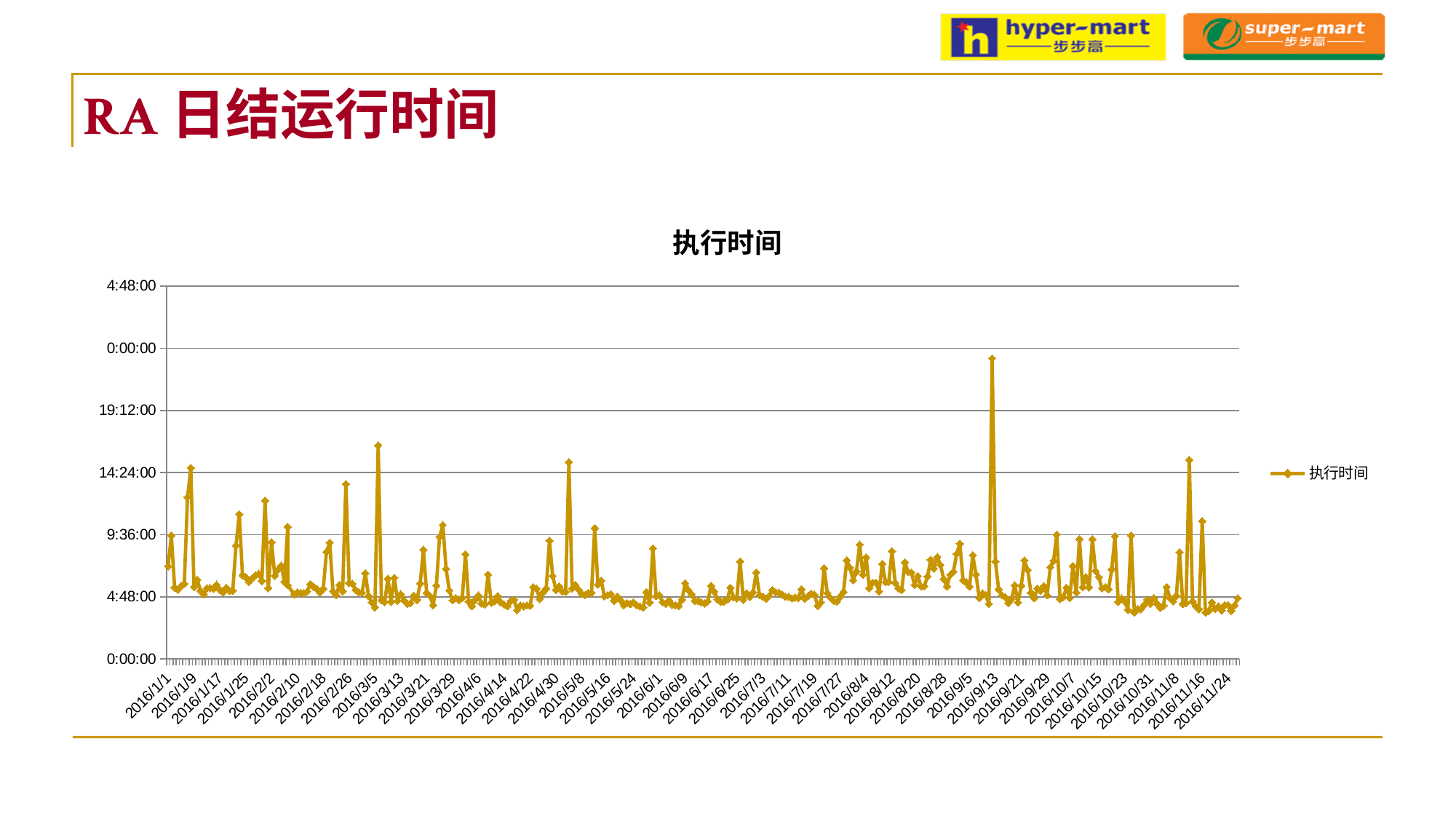

# RA日结运行时间

### Chart:

| Category | 执行时间 |
|---|---|
| 42370 | 0.2982986111111111 |
| 42371 | 0.3971990740740741 |
| 42372 | 0.23009259259259265 |
| 42373 | 0.22273148148148153 |
| 42374 | 0.234212962962963 |
| 42375 | 0.24209490740740744 |
| 42376 | 0.5205208333333334 |
| 42377 | 0.6147569444444445 |
| 42378 | 0.23175925925925925 |
| 42379 | 0.25481481481481494 |
| 42380 | 0.21978009259259268 |
| 42381 | 0.20815972222222223 |
| 42382 | 0.22761574074074076 |
| 42383 | 0.22792824074074075 |
| 42384 | 0.2260648148148148 |
| 42385 | 0.23894675925925926 |
| 42386 | 0.22238425925925925 |
| 42387 | 0.21465277777777778 |
| 42388 | 0.22918981481481482 |
| 42389 | 0.21949074074074076 |
| 42390 | 0.21997685185185192 |
| 42391 | 0.36490740740740746 |
| 42392 | 0.4656481481481482 |
| 42393 | 0.26953703703703696 |
| 42394 | 0.26351851851851854 |
| 42395 | 0.248275462962963 |
| 42396 | 0.25923611111111106 |
| 42397 | 0.2687615740740741 |
| 42398 | 0.2741782407407408 |
| 42399 | 0.25104166666666666 |
| 42400 | 0.5094675925925927 |
| 42401 | 0.2277546296296296 |
| 42402 | 0.37570601851851854 |
| 42403 | 0.26777777777777784 |
| 42404 | 0.2875000000000001 |
| 42405 | 0.30027777777777787 |
| 42406 | 0.24828703703703708 |
| 42407 | 0.4250462962962963 |
| 42407 | 0.237337962962963 |
| 42409 | 0.20751157407407406 |
| 42410 | 0.214525462962963 |
| 42411 | 0.21273148148148155 |
| 42412 | 0.2111226851851852 |
| 42413 | 0.21685185185185188 |
| 42414 | 0.2407870370370371 |
| 42415 | 0.23208333333333336 |
| 42416 | 0.22579861111111113 |
| 42417 | 0.21421296296296302 |
| 42418 | 0.2259953703703704 |
| 42419 | 0.3445601851851852 |
| 42420 | 0.3743865740740743 |
| 42421 | 0.2175694444444445 |
| 42422 | 0.20563657407407407 |
| 42423 | 0.2382986111111111 |
| 42424 | 0.2181712962962963 |
| 42425 | 0.5626967592592592 |
| 42426 | 0.24424768518518522 |
| 42427 | 0.24199074074074078 |
| 42428 | 0.2220138888888889 |
| 42429 | 0.214837962962963 |
| 42430 | 0.2128935185185185 |
| 42431 | 0.27587962962962975 |
| 42432 | 0.20288194444444443 |
| 42433 | 0.1821990740740741 |
| 42434 | 0.16552083333333334 |
| 42435 | 0.6872106481481483 |
| 42436 | 0.18973379629629636 |
| 42437 | 0.1831712962962963 |
| 42438 | 0.2580439814814815 |
| 42439 | 0.18442129629629636 |
| 42440 | 0.2611111111111111 |
| 42441 | 0.18706018518518525 |
| 42442 | 0.20850694444444445 |
| 42443 | 0.18848379629629636 |
| 42444 | 0.17752314814814818 |
| 42445 | 0.17950231481481485 |
| 42446 | 0.20363425925925924 |
| 42447 | 0.19010416666666666 |
| 42448 | 0.24299768518518522 |
| 42449 | 0.35136574074074084 |
| 42450 | 0.21229166666666668 |
| 42451 | 0.202962962962963 |
| 42452 | 0.17277777777777778 |
| 42453 | 0.2363310185185185 |
| 42454 | 0.39297453703703716 |
| 42455 | 0.43106481481481496 |
| 42456 | 0.2899074074074075 |
| 42457 | 0.2204513888888889 |
| 42458 | 0.18868055555555555 |
| 42459 | 0.19527777777777777 |
| 42460 | 0.1899537037037037 |
| 42461 | 0.19616898148148149 |
| 42462 | 0.33663194444444455 |
| 42463 | 0.1846875 |
| 42464 | 0.16980324074074074 |
| 42465 | 0.19019675925925925 |
| 42466 | 0.20440972222222226 |
| 42467 | 0.17875000000000002 |
| 42468 | 0.17549768518518524 |
| 42469 | 0.27126157407407414 |
| 42470 | 0.18109953703703707 |
| 42471 | 0.18581018518518524 |
| 42472 | 0.20196759259259264 |
| 42473 | 0.18140046296296303 |
| 42474 | 0.17474537037037044 |
| 42475 | 0.1700578703703704 |
| 42476 | 0.18644675925925924 |
| 42477 | 0.1905902777777778 |
| 42478 | 0.15707175925925923 |
| 42479 | 0.17236111111111113 |
| 42480 | 0.16898148148148154 |
| 42481 | 0.1721759259259259 |
| 42482 | 0.17152777777777775 |
| 42483 | 0.23113425925925923 |
| 42484 | 0.2258217592592592 |
| 42485 | 0.19271990740740744 |
| 42486 | 0.2144444444444445 |
| 42487 | 0.22673611111111114 |
| 42488 | 0.3806018518518519 |
| 42489 | 0.267337962962963 |
| 42490 | 0.22211805555555555 |
| 42491 | 0.23310185185185184 |
| 42492 | 0.21783564814814818 |
| 42493 | 0.21651620370370372 |
| 42494 | 0.6336689814814815 |
| 42495 | 0.22668981481481476 |
| 42496 | 0.23827546296296298 |
| 42497 | 0.22368055555555552 |
| 42498 | 0.2096412037037037 |
| 42499 | 0.20593750000000002 |
| 42500 | 0.21209490740740744 |
| 42501 | 0.21271990740740745 |
| 42502 | 0.4208564814814815 |
| 42503 | 0.2391666666666667 |
| 42504 | 0.251712962962963 |
| 42505 | 0.2016203703703704 |
| 42506 | 0.20552083333333337 |
| 42507 | 0.20842592592592593 |
| 42508 | 0.18712962962962965 |
| 42509 | 0.20059027777777783 |
| 42510 | 0.18949074074074082 |
| 42511 | 0.1733680555555556 |
| 42512 | 0.1799537037037037 |
| 42513 | 0.17678240740740744 |
| 42514 | 0.18168981481481483 |
| 42515 | 0.17259259259259266 |
| 42516 | 0.1688888888888889 |
| 42517 | 0.1658796296296296 |
| 42518 | 0.2151736111111111 |
| 42519 | 0.1811226851851852 |
| 42520 | 0.35567129629629635 |
| 42521 | 0.20221064814814818 |
| 42522 | 0.20547453703703705 |
| 42523 | 0.18275462962962963 |
| 42524 | 0.17795138888888892 |
| 42525 | 0.18865740740740744 |
| 42526 | 0.1740625 |
| 42527 | 0.17306712962962964 |
| 42528 | 0.17115740740740742 |
| 42529 | 0.19056712962962963 |
| 42530 | 0.24363425925925927 |
| 42531 | 0.221400462962963 |
| 42532 | 0.20788194444444444 |
| 42533 | 0.1863888888888889 |
| 42534 | 0.18690972222222224 |
| 42535 | 0.1823495370370371 |
| 42536 | 0.17843750000000003 |
| 42537 | 0.1854050925925927 |
| 42538 | 0.23557870370370368 |
| 42539 | 0.21650462962962966 |
| 42540 | 0.1919212962962963 |
| 42541 | 0.18409722222222227 |
| 42542 | 0.18519675925925927 |
| 42543 | 0.19081018518518522 |
| 42544 | 0.22924768518518523 |
| 42545 | 0.19820601851851852 |
| 42546 | 0.19446759259259264 |
| 42547 | 0.3137615740740741 |
| 42548 | 0.19037037037037038 |
| 42549 | 0.2114930555555556 |
| 42550 | 0.19949074074074075 |
| 42551 | 0.21375000000000002 |
| 42552 | 0.27820601851851845 |
| 42553 | 0.20526620370370371 |
| 42554 | 0.20096064814814818 |
| 42555 | 0.19364583333333335 |
| 42556 | 0.20252314814814815 |
| 42557 | 0.22181712962962963 |
| 42558 | 0.21401620370370372 |
| 42559 | 0.2135995370370371 |
| 42560 | 0.20706018518518524 |
| 42561 | 0.2003703703703704 |
| 42562 | 0.2000578703703704 |
| 42563 | 0.19476851851851848 |
| 42564 | 0.19754629629629636 |
| 42565 | 0.19675925925925927 |
| 42566 | 0.22372685185185184 |
| 42567 | 0.19334490740740742 |
| 42568 | 0.2022916666666667 |
| 42569 | 0.21038194444444444 |
| 42570 | 0.20675925925925928 |
| 42571 | 0.17083333333333334 |
| 42572 | 0.18192129629629636 |
| 42573 | 0.29195601851851855 |
| 42574 | 0.2121412037037037 |
| 42575 | 0.19646990740740744 |
| 42576 | 0.18723379629629636 |
| 42577 | 0.18456018518518522 |
| 42578 | 0.2011689814814815 |
| 42579 | 0.21533564814814815 |
| 42580 | 0.3174305555555556 |
| 42581 | 0.29390046296296307 |
| 42582 | 0.25310185185185186 |
| 42583 | 0.28151620370370384 |
| 42584 | 0.36813657407407413 |
| 42585 | 0.27097222222222234 |
| 42586 | 0.3268402777777779 |
| 42587 | 0.22784722222222226 |
| 42588 | 0.24526620370370372 |
| 42589 | 0.2458912037037037 |
| 42590 | 0.2173495370370371 |
| 42591 | 0.30563657407407413 |
| 42592 | 0.24680555555555558 |
| 42593 | 0.2480902777777778 |
| 42594 | 0.34670138888888885 |
| 42595 | 0.244837962962963 |
| 42596 | 0.2267013888888889 |
| 42597 | 0.22173611111111113 |
| 42598 | 0.3106712962962963 |
| 42599 | 0.28020833333333334 |
| 42600 | 0.27792824074074085 |
| 42601 | 0.23778935185185188 |
| 42602 | 0.2668518518518519 |
| 42603 | 0.2330671296296296 |
| 42604 | 0.23409722222222223 |
| 42605 | 0.26530092592592597 |
| 42606 | 0.3190162037037038 |
| 42607 | 0.2904629629629631 |
| 42608 | 0.32791666666666686 |
| 42609 | 0.30243055555555565 |
| 42610 | 0.2572453703703703 |
| 42611 | 0.23336805555555554 |
| 42612 | 0.2706134259259259 |
| 42613 | 0.2805671296296297 |
| 42614 | 0.33774305555555556 |
| 42615 | 0.37122685185185195 |
| 42616 | 0.2532407407407407 |
| 42617 | 0.24615740740740744 |
| 42618 | 0.2328125 |
| 42619 | 0.33385416666666673 |
| 42620 | 0.27146990740740745 |
| 42621 | 0.19603009259259266 |
| 42622 | 0.2109027777777778 |
| 42623 | 0.20572916666666669 |
| 42624 | 0.17681712962962964 |
| 42625 | 0.9675810185185186 |
| 42626 | 0.3135300925925926 |
| 42627 | 0.22378472222222223 |
| 42628 | 0.2050578703703704 |
| 42629 | 0.19928240740740744 |
| 42630 | 0.1804050925925927 |
| 42631 | 0.19315972222222222 |
| 42632 | 0.2369328703703704 |
| 42633 | 0.18171296296296297 |
| 42634 | 0.23553240740740744 |
| 42635 | 0.3173611111111112 |
| 42636 | 0.2859375 |
| 42637 | 0.213587962962963 |
| 42638 | 0.19556712962962963 |
| 42639 | 0.22697916666666668 |
| 42640 | 0.21913194444444445 |
| 42641 | 0.2346296296296296 |
| 42642 | 0.20456018518518523 |
| 42643 | 0.29540509259259257 |
| 42644 | 0.3154513888888889 |
| 42645 | 0.40002314814814816 |
| 42646 | 0.19265046296296295 |
| 42647 | 0.19924768518518524 |
| 42648 | 0.22898148148148154 |
| 42649 | 0.19618055555555552 |
| 42650 | 0.2988541666666668 |
| 42651 | 0.21393518518518526 |
| 42652 | 0.38568287037037047 |
| 42653 | 0.23083333333333336 |
| 42654 | 0.2636226851851852 |
| 42655 | 0.23012731481481483 |
| 42656 | 0.3852777777777779 |
| 42657 | 0.28276620370370376 |
| 42658 | 0.26310185185185186 |
| 42659 | 0.227025462962963 |
| 42660 | 0.23121527777777778 |
| 42661 | 0.22427083333333334 |
| 42662 | 0.2882523148148149 |
| 42663 | 0.39519675925925946 |
| 42664 | 0.18357638888888891 |
| 42665 | 0.19440972222222225 |
| 42666 | 0.1860995370370371 |
| 42667 | 0.15778935185185192 |
| 42668 | 0.3974305555555556 |
| 42669 | 0.14980324074074075 |
| 42670 | 0.16099537037037043 |
| 42671 | 0.16001157407407407 |
| 42672 | 0.17333333333333337 |
| 42673 | 0.19092592592592592 |
| 42674 | 0.17826388888888892 |
| 42675 | 0.1953935185185185 |
| 42676 | 0.17783564814814817 |
| 42677 | 0.16422453703703704 |
| 42678 | 0.17155092592592588 |
| 42679 | 0.23142361111111115 |
| 42680 | 0.19687499999999997 |
| 42681 | 0.18541666666666673 |
| 42682 | 0.20364583333333336 |
| 42683 | 0.34358796296296307 |
| 42684 | 0.17692129629629635 |
| 42685 | 0.17915509259259263 |
| 42686 | 0.6406828703703705 |
| 42687 | 0.1853703703703704 |
| 42688 | 0.16997685185185188 |
| 42689 | 0.16009259259259262 |
| 42690 | 0.4432638888888889 |
| 42691 | 0.14918981481481483 |
| 42692 | 0.1543287037037037 |
| 42693 | 0.1818287037037037 |
| 42694 | 0.16119212962962962 |
| 42695 | 0.16942129629629632 |
| 42696 | 0.15601851851851853 |
| 42697 | 0.1736458333333334 |
| 42698 | 0.173587962962963 |
| 42699 | 0.1549537037037037 |
| 42700 | 0.17221064814814818 |
| 42701 | 0.19541666666666668 |
|  | None |
|  | None |
|  | None |
|  | None |
|  | None |
|  | None |
|  | None |
|  | None |
|  | None |
|  | None |
|  | None |
|  | None |
|  | None |
|  | None |
|  | None |
|  | None |
|  | None |
|  | None |
|  | None |
|  | None |
|  | None |
|  | None |
|  | None |
|  | None |
|  | None |
|  | None |
|  | None |
|  | None |
|  | None |
|  | None |
|  | None |
|  | None |
|  | None |
|  | None |
|  | None |
|  | None |
|  | None |
|  | None |
|  | None |
|  | None |
|  | None |
|  | None |
|  | None |
|  | None |
|  | None |
|  | None |
|  | None |
|  | None |
|  | None |
|  | None |
|  | None |
|  | None |
|  | None |
|  | None |
|  | None |
|  | None |
|  | None |
|  | None |
|  | None |
|  | None |
|  | None |
|  | None |
|  | None |
|  | None |
|  | None |
|  | None |
|  | None |
|  | None |
|  | None |
|  | None |
|  | None |
|  | None |
|  | None |
|  | None |
|  | None |
|  | None |
|  | None |
|  | None |
|  | None |
|  | None |
|  | None |
|  | None |
|  | None |
|  | None |
|  | None |
|  | None |
|  | None |
|  | None |
|  | None |
|  | None |
|  | None |
|  | None |
|  | None |
|  | None |
|  | None |
|  | None |
|  | None |
|  | None |
|  | None |
|  | None |
|  | None |
|  | None |
|  | None |
|  | None |
|  | None |
|  | None |
|  | None |
|  | None |
|  | None |
|  | None |
|  | None |
|  | None |
|  | None |
|  | None |
|  | None |
|  | None |
|  | None |
|  | None |
|  | None |
|  | None |
|  | None |
|  | None |
|  | None |
|  | None |
|  | None |
|  | None |
|  | None |
|  | None |
|  | None |
|  | None |
|  | None |
|  | None |
|  | None |
|  | None |
|  | None |
|  | None |
|  | None |
|  | None |
|  | None |
|  | None |
|  | None |
|  | None |
|  | None |
|  | None |
|  | None |
|  | None |
|  | None |
|  | None |
|  | None |
|  | None |
|  | None |
|  | None |
|  | None |
|  | None |
|  | None |
|  | None |
|  | None |
|  | None |
|  | None |
|  | None |
|  | None |
|  | None |
|  | None |
|  | None |
|  | None |
|  | None |
|  | None |
|  | None |
|  | None |
|  | None |
|  | None |
|  | None |
|  | None |
|  | None |
|  | None |
|  | None |
|  | None |
|  | None |
|  | None |
|  | None |
|  | None |
|  | None |
|  | None |
|  | None |
|  | None |
|  | None |
|  | None |
|  | None |
|  | None |
|  | None |
|  | None |
|  | None |
|  | None |
|  | None |
|  | None |
|  | None |
|  | None |
|  | None |
|  | None |
|  | None |
|  | None |
|  | None |
|  | None |
|  | None |
|  | None |
|  | None |
|  | None |
|  | None |
|  | None |
|  | None |
|  | None |
|  | None |
|  | None |
|  | None |
|  | None |
|  | None |
|  | None |
|  | None |
|  | None |
|  | None |
|  | None |
|  | None |
|  | None |
|  | None |
|  | None |
|  | None |
|  | None |
|  | None |
|  | None |
|  | None |
|  | None |
|  | None |
|  | None |
|  | None |
|  | None |
|  | None |
|  | None |
|  | None |
|  | None |
|  | None |
|  | None |
|  | None |
|  | None |
|  | None |
|  | None |
|  | None |
|  | None |
|  | None |
|  | None |
|  | None |
|  | None |
|  | None |
|  | None |
|  | None |
|  | None |
|  | None |
|  | None |
|  | None |
|  | None |
|  | None |
|  | None |
|  | None |
|  | None |
|  | None |
|  | None |
|  | None |
|  | None |
|  | None |
|  | None |
|  | None |
|  | None |
|  | None |
|  | None |
|  | None |
|  | None |
|  | None |
|  | None |
|  | None |
|  | None |
|  | None |
|  | None |
|  | None |
|  | None |
|  | None |
|  | None |
|  | None |
|  | None |
|  | None |
|  | None |
|  | None |
|  | None |
|  | None |
|  | None |
|  | None |
|  | None |
|  | None |
|  | None |
|  | None |
|  | None |
|  | None |
|  | None |
|  | None |
|  | None |
|  | None |
|  | None |
|  | None |
|  | None |
|  | None |
|  | None |
|  | None |
|  | None |
|  | None |
|  | None |
|  | None |
|  | None |
|  | None |
|  | None |
|  | None |
|  | None |
|  | None |
|  | None |
|  | None |
|  | None |
|  | None |
|  | None |
|  | None |
|  | None |
|  | None |
|  | None |
|  | None |
|  | None |
|  | None |
|  | None |
|  | None |
|  | None |
|  | None |
|  | None |
|  | None |
|  | None |
|  | None |
|  | None |
|  | None |
|  | None |
|  | None |
|  | None |
|  | None |
|  | None |
|  | None |
|  | None |
|  | None |
|  | None |
|  | None |
|  | None |
|  | None |
|  | None |
|  | None |
|  | None |
|  | None |
|  | None |
|  | None |
|  | None |
|  | None |
|  | None |
|  | None |
|  | None |
|  | None |
|  | None |
|  | None |
|  | None |
|  | None |
|  | None |
|  | None |
|  | None |
|  | None |
|  | None |
|  | None |
|  | None |
|  | None |
|  | None |
|  | None |
|  | None |
|  | None |
|  | None |
|  | None |
|  | None |
|  | None |
|  | None |
|  | None |
|  | None |
|  | None |
|  | None |
|  | None |
|  | None |
|  | None |
|  | None |
|  | None |
|  | None |
|  | None |
|  | None |
|  | None |
|  | None |
|  | None |
|  | None |
|  | None |
|  | None |
|  | None |
|  | None |
|  | None |
|  | None |
|  | None |
|  | None |
|  | None |
|  | None |
|  | None |
|  | None |
|  | None |
|  | None |
|  | None |
|  | None |
|  | None |
|  | None |
|  | None |
|  | None |
|  | None |
|  | None |
|  | None |
|  | None |
|  | None |
|  | None |
|  | None |
|  | None |
|  | None |
|  | None |
|  | None |
|  | None |
|  | None |
|  | None |
|  | None |
|  | None |
|  | None |
|  | None |
|  | None |
|  | None |
|  | None |
|  | None |
|  | None |
|  | None |
|  | None |
|  | None |
|  | None |
|  | None |
|  | None |
|  | None |
|  | None |
|  | None |
|  | None |
|  | None |
|  | None |
|  | None |
|  | None |
|  | None |
|  | None |
|  | None |
|  | None |
|  | None |
|  | None |
|  | None |
|  | None |
|  | None |
|  | None |
|  | None |
|  | None |
|  | None |
|  | None |
|  | None |
|  | None |
|  | None |
|  | None |
|  | None |
|  | None |
|  | None |
|  | None |
|  | None |
|  | None |
|  | None |
|  | None |
|  | None |
|  | None |
|  | None |
|  | None |
|  | None |
|  | None |
|  | None |
|  | None |
|  | None |
|  | None |
|  | None |
|  | None |
|  | None |
|  | None |
|  | None |
|  | None |
|  | None |
|  | None |
|  | None |
|  | None |
|  | None |
|  | None |
|  | None |
|  | None |
|  | None |
|  | None |
|  | None |
|  | None |
|  | None |
|  | None |
|  | None |
|  | None |
|  | None |
|  | None |
|  | None |
|  | None |
|  | None |
|  | None |
|  | None |
|  | None |
|  | None |
|  | None |
|  | None |
|  | None |
|  | None |
|  | None |
|  | None |
|  | None |
|  | None |
|  | None |
|  | None |
|  | None |
|  | None |
|  | None |
|  | None |
|  | None |
|  | None |
|  | None |
|  | None |
|  | None |
|  | None |
|  | None |
|  | None |
|  | None |
|  | None |
|  | None |
|  | None |
|  | None |
|  | None |
|  | None |
|  | None |
|  | None |
|  | None |
|  | None |
|  | None |
|  | None |
|  | None |
|  | None |
|  | None |
|  | None |
|  | None |
|  | None |
|  | None |
|  | None |
|  | None |
|  | None |
|  | None |
|  | None |
|  | None |
|  | None |
|  | None |
|  | None |
|  | None |
|  | None |
|  | None |
|  | None |
|  | None |
|  | None |
|  | None |
|  | None |
|  | None |
|  | None |
|  | None |
|  | None |
|  | None |
|  | None |
|  | None |
|  | None |
|  | None |
|  | None |
|  | None |
|  | None |
|  | None |
|  | None |
|  | None |
|  | None |
|  | None |
|  | None |
|  | None |
|  | None |
|  | None |
|  | None |
|  | None |
|  | None |
|  | None |
|  | None |
|  | None |
|  | None |
|  | None |
|  | None |
|  | None |
|  | None |
|  | None |
|  | None |
|  | None |
|  | None |
|  | None |
|  | None |
|  | None |
|  | None |
|  | None |
|  | None |
|  | None |
|  | None |
|  | None |
|  | None |
|  | None |
|  | None |
|  | None |
|  | None |
|  | None |
|  | None |
|  | None |
|  | None |
|  | None |
|  | None |
|  | None |
|  | None |
|  | None |
|  | None |
|  | None |
|  | None |
|  | None |
|  | None |
|  | None |
|  | None |
|  | None |
|  | None |
|  | None |
|  | None |
|  | None |
|  | None |
|  | None |
|  | None |
|  | None |
|  | None |
|  | None |
|  | None |
|  | None |
|  | None |
|  | None |